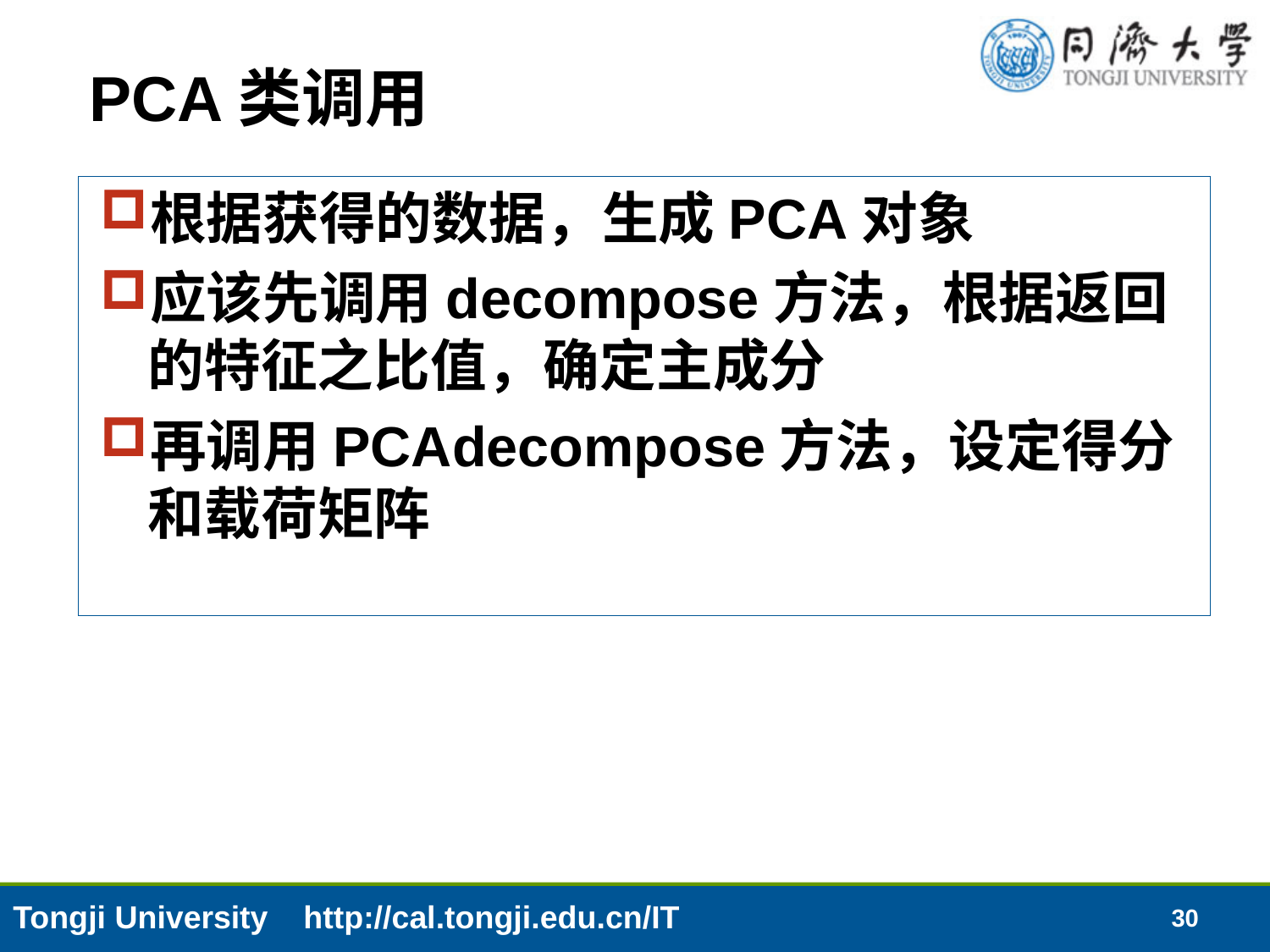

# PCA类调用
根据获得的数据，生成PCA对象
应该先调用decompose方法，根据返回的特征之比值，确定主成分
再调用PCAdecompose方法，设定得分和载荷矩阵